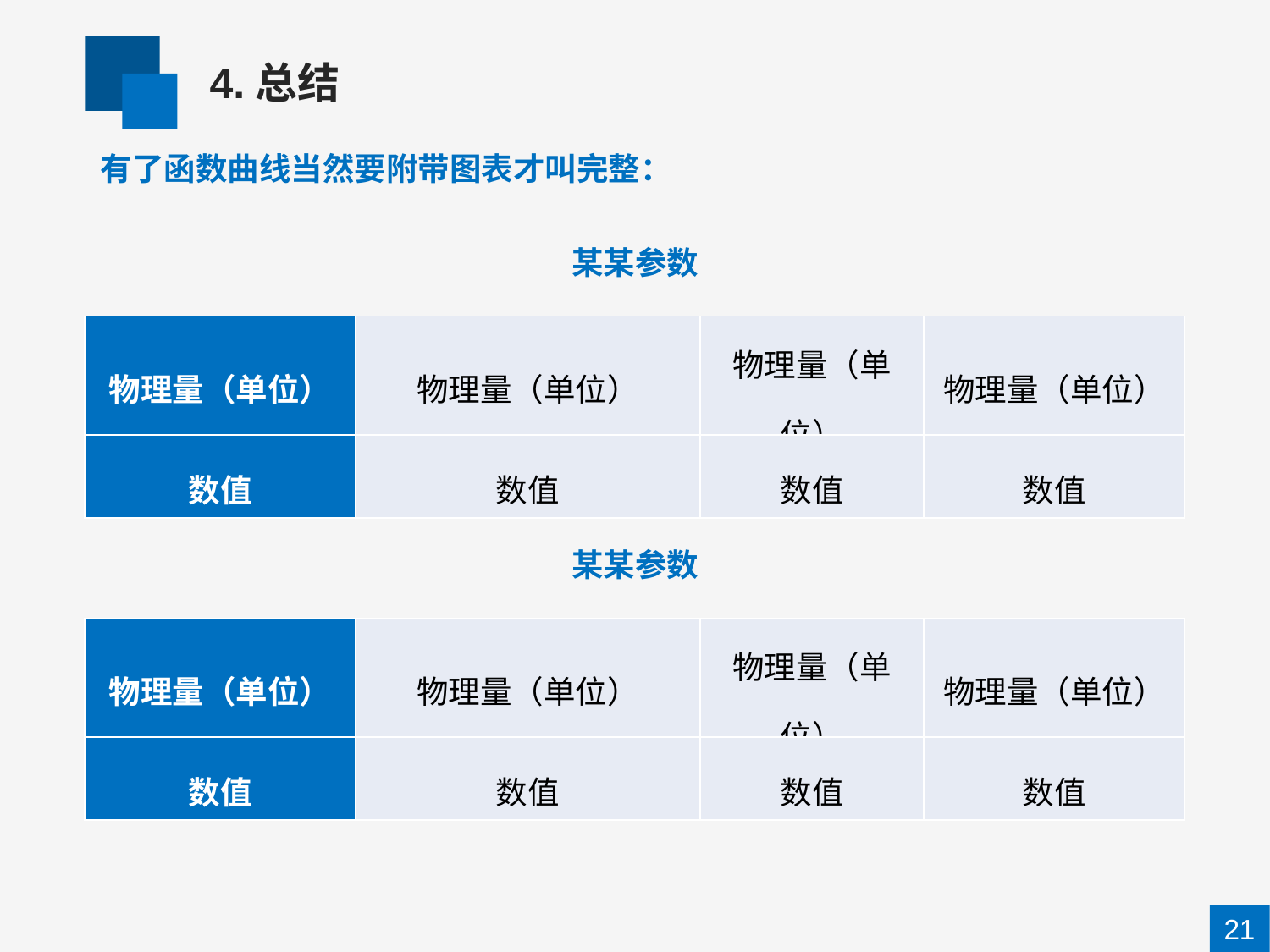

4.总结
有了函数曲线当然要附带图表才叫完整：
某某参数
| 物理量（单位） | 物理量（单位） | 物理量（单位） | 物理量（单位） |
| --- | --- | --- | --- |
| 数值 | 数值 | 数值 | 数值 |
某某参数
| 物理量（单位） | 物理量（单位） | 物理量（单位） | 物理量（单位） |
| --- | --- | --- | --- |
| 数值 | 数值 | 数值 | 数值 |
21